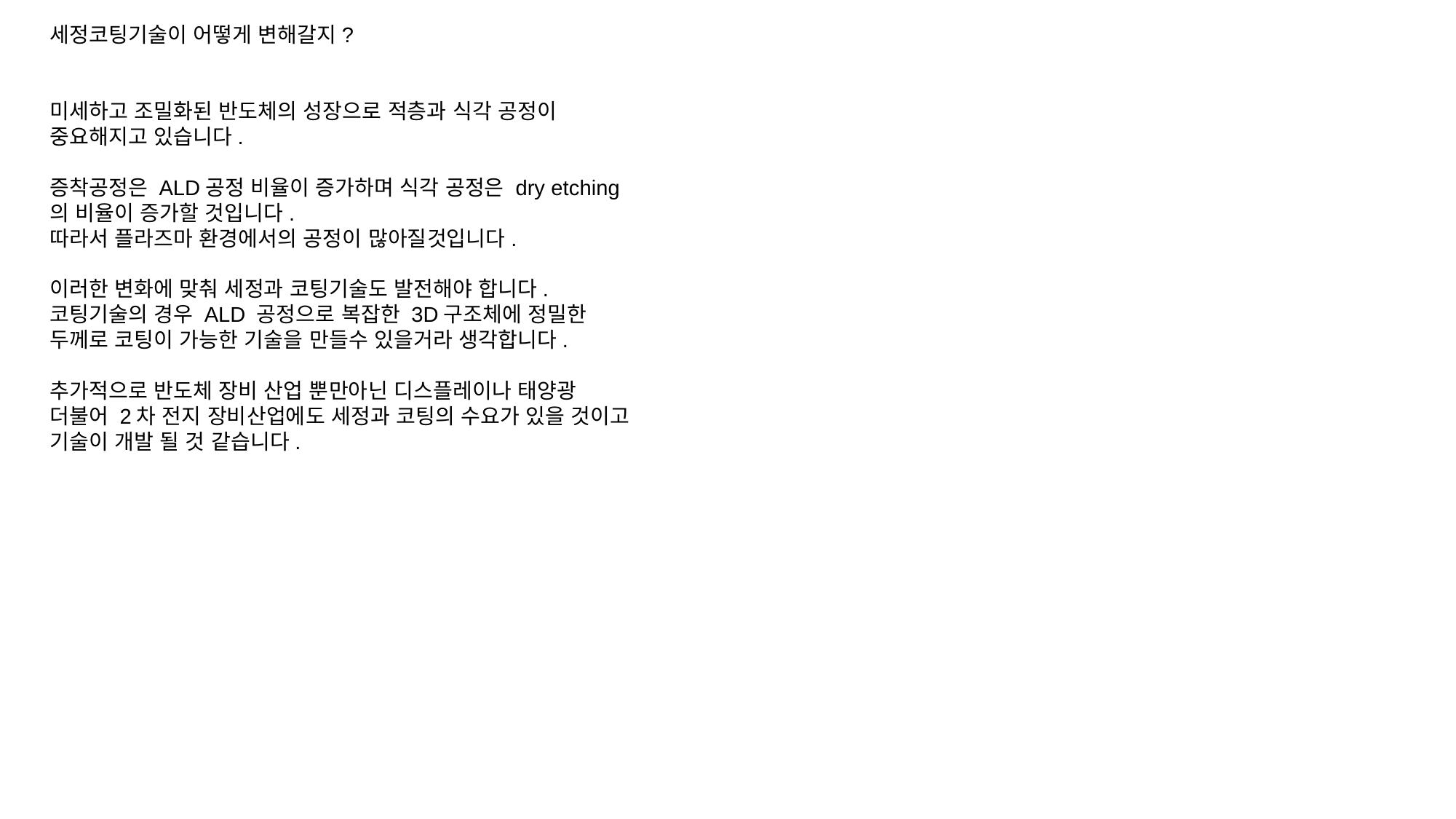

세정코팅기술이 어떻게 변해갈지?

미세하고 조밀화된 반도체의 성장으로 적층과 식각 공정이 중요해지고 있습니다.

증착공정은 ALD공정 비율이 증가하며 식각 공정은 dry etching의 비율이 증가할 것입니다.
따라서 플라즈마 환경에서의 공정이 많아질것입니다.

이러한 변화에 맞춰 세정과 코팅기술도 발전해야 합니다. 코팅기술의 경우 ALD 공정으로 복잡한 3D구조체에 정밀한 두께로 코팅이 가능한 기술을 만들수 있을거라 생각합니다.

추가적으로 반도체 장비 산업 뿐만아닌 디스플레이나 태양광 더불어 2차 전지 장비산업에도 세정과 코팅의 수요가 있을 것이고 기술이 개발 될 것 같습니다.